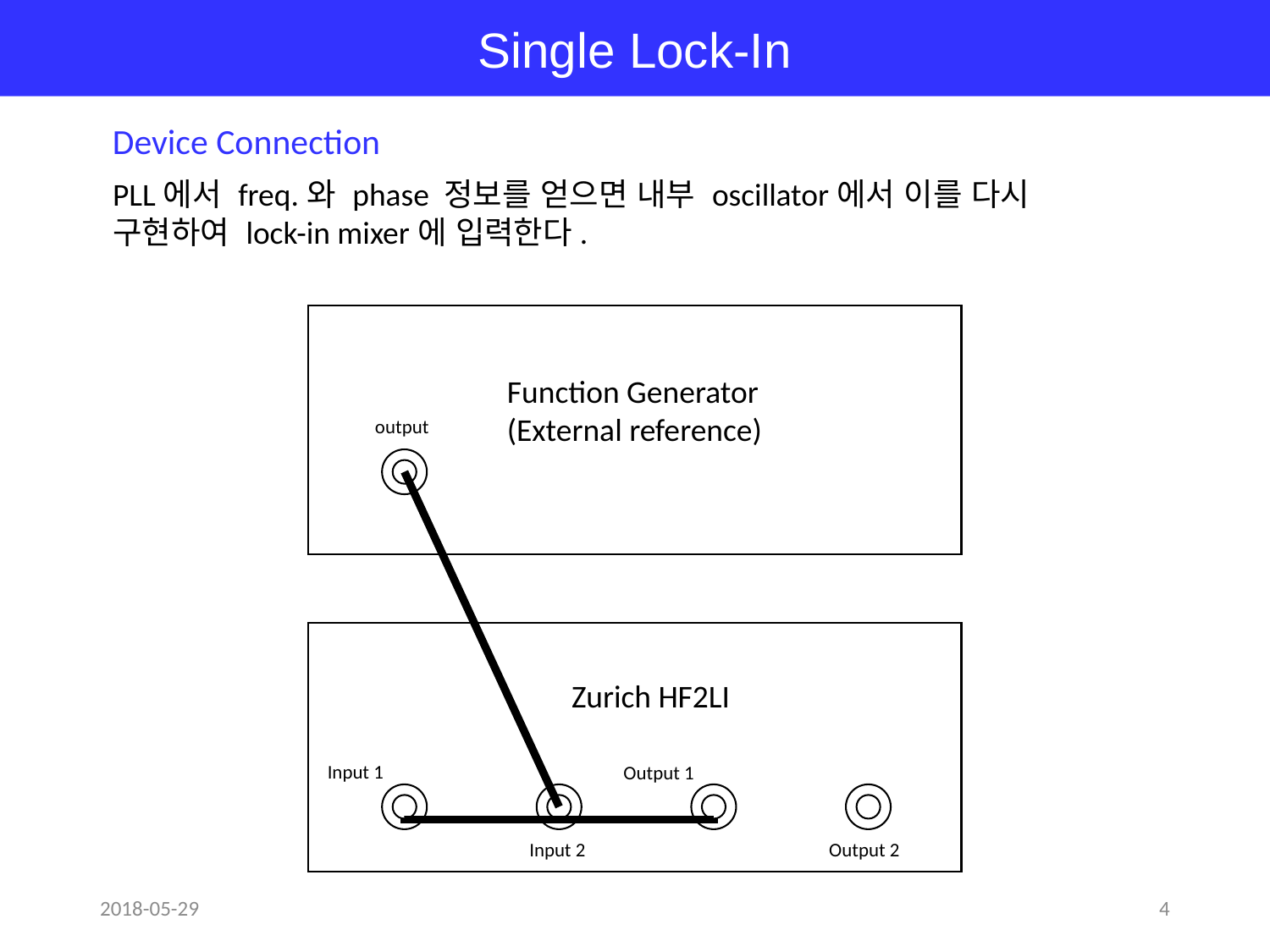

Single Lock-In
Device Connection
PLL에서 freq.와 phase 정보를 얻으면 내부 oscillator에서 이를 다시 구현하여 lock-in mixer에 입력한다.

Function Generator
(External reference)
output

Zurich HF2LI
Input 1
Output 1

Input 2
Output 2
2018-05-29
4